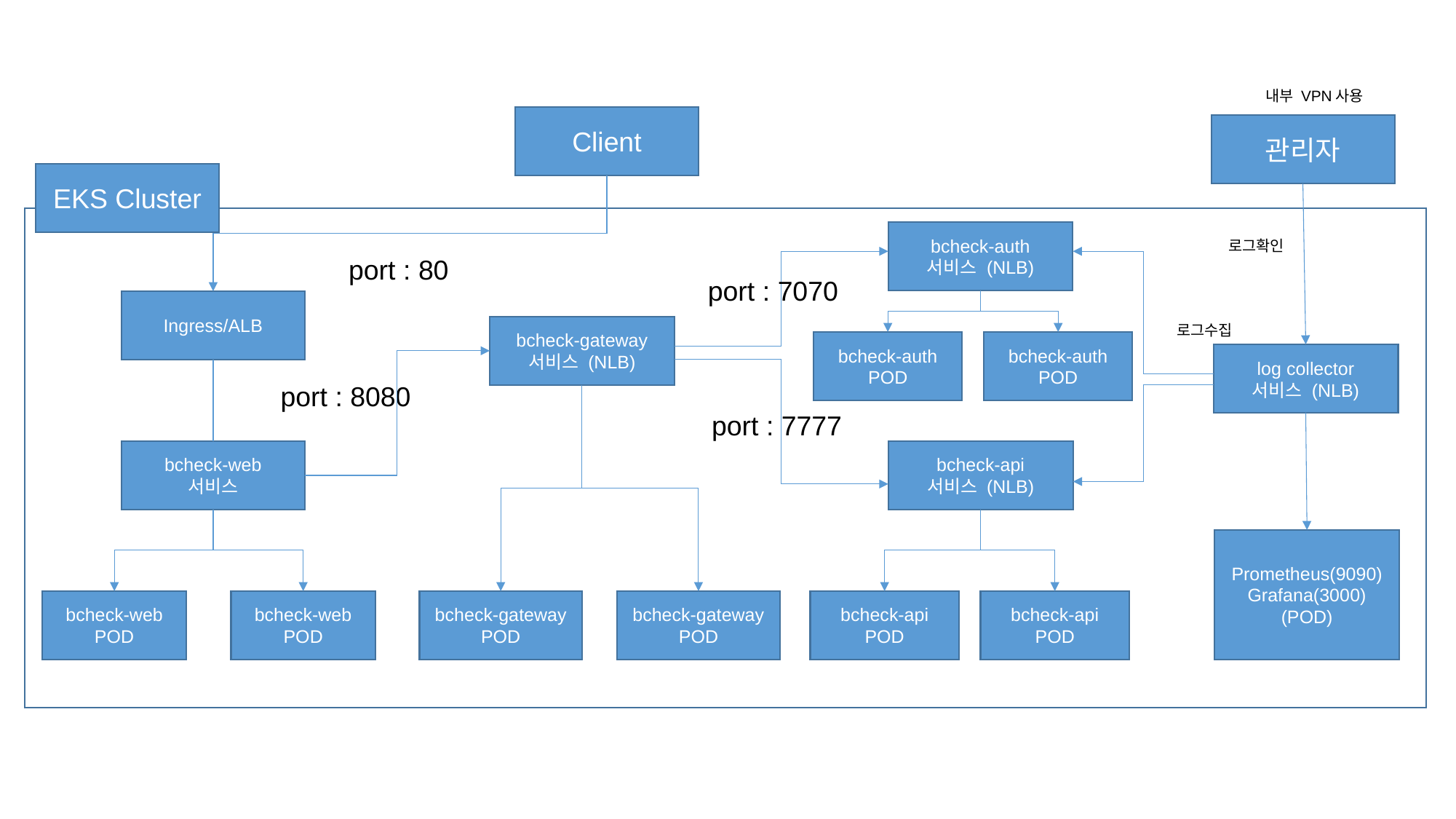

내부 VPN사용
Client
관리자
EKS Cluster

bcheck-auth
서비스 (NLB)
로그확인
port : 80
port : 7070
Ingress/ALB
로그수집
bcheck-gateway
서비스 (NLB)
bcheck-auth
POD
bcheck-auth
POD
log collector
서비스 (NLB)
port : 8080
port : 7777
bcheck-api
서비스 (NLB)
bcheck-web
서비스
Prometheus(9090)
Grafana(3000)
(POD)
bcheck-web
POD
bcheck-web
POD
bcheck-gateway
POD
bcheck-gateway
POD
bcheck-api
POD
bcheck-api
POD